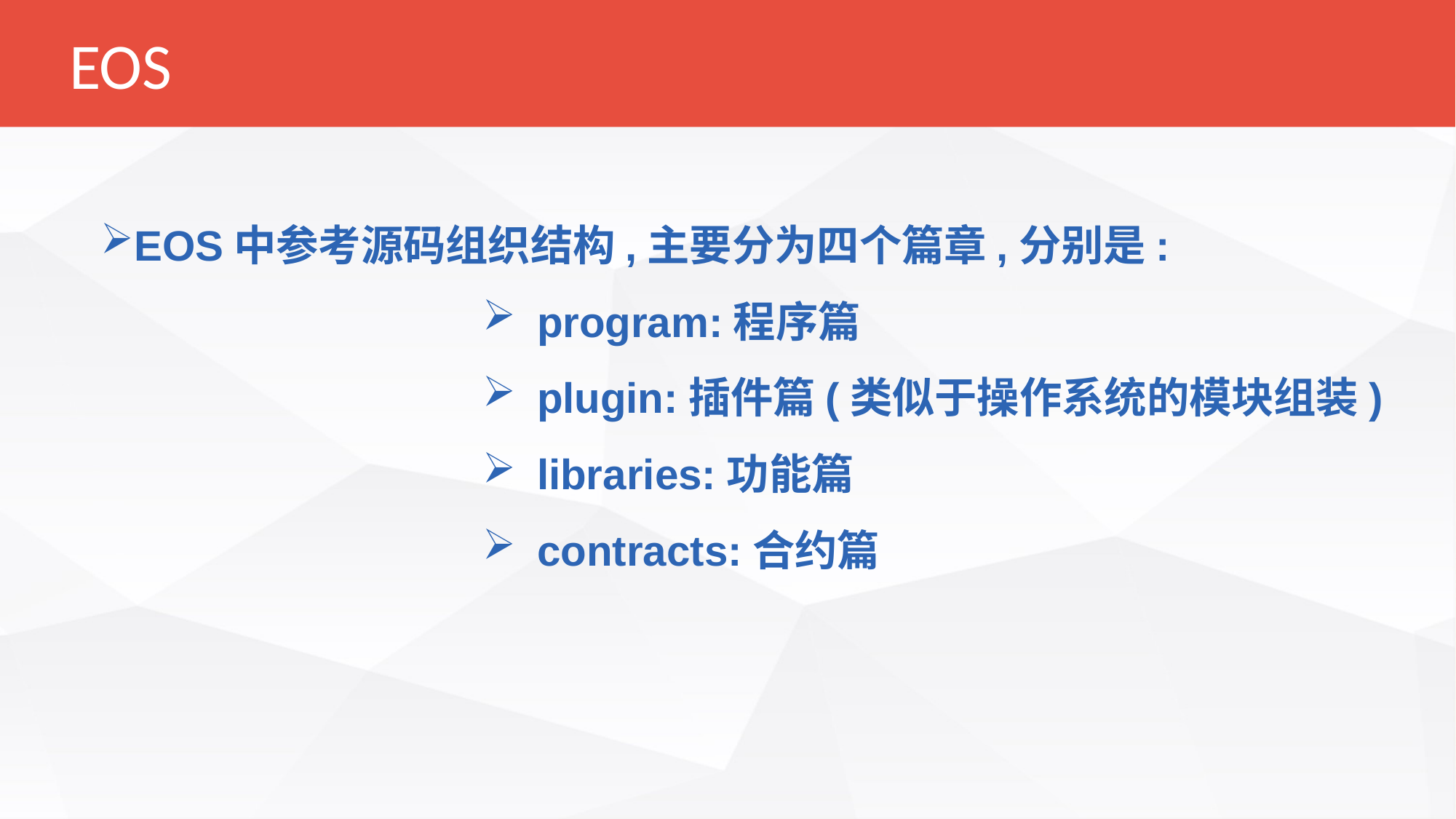

EOS

EOS中参考源码组织结构,主要分为四个篇章,分别是:
program:程序篇
plugin:插件篇(类似于操作系统的模块组装)
libraries:功能篇
contracts:合约篇